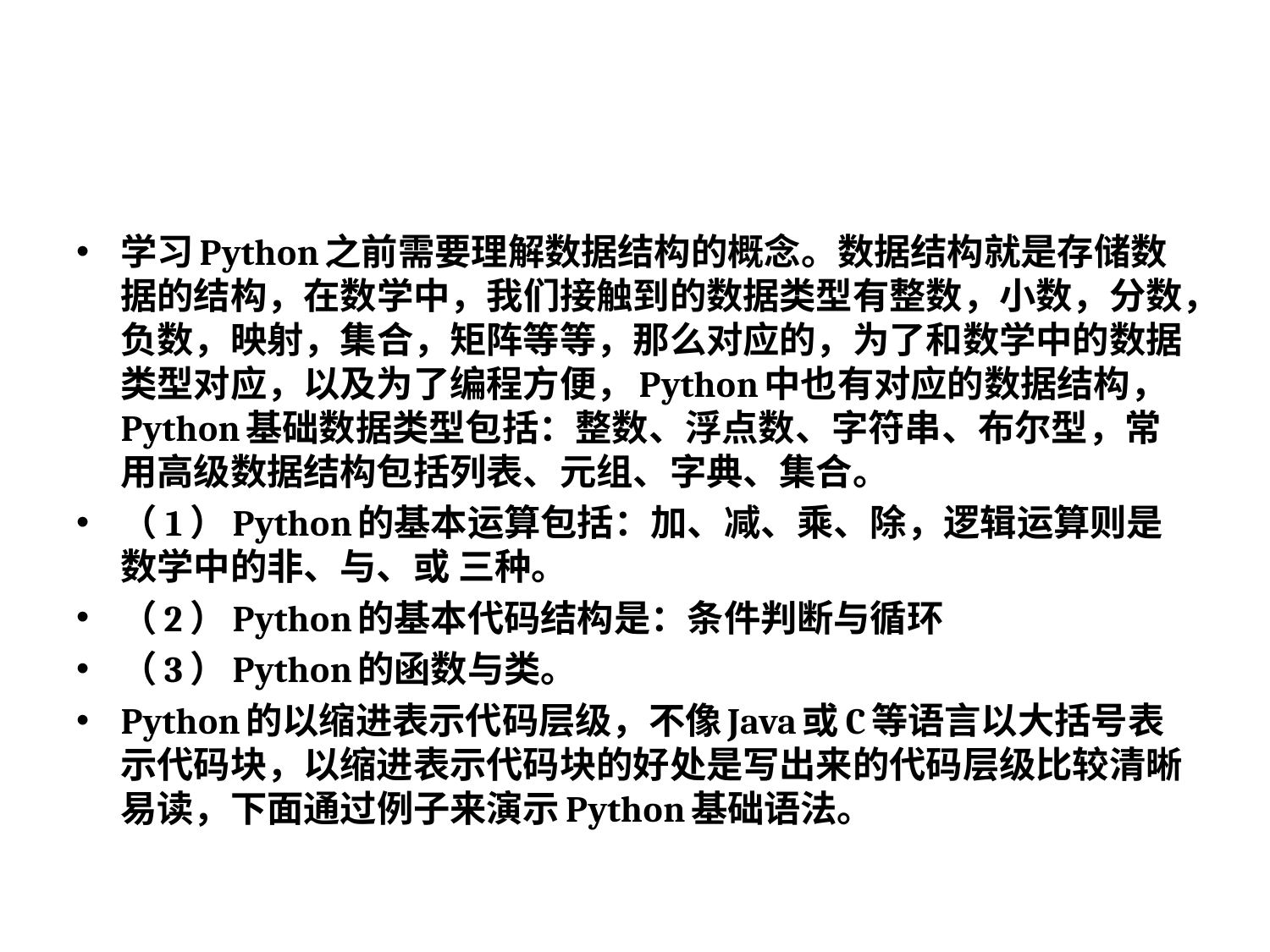

#
学习Python之前需要理解数据结构的概念。数据结构就是存储数据的结构，在数学中，我们接触到的数据类型有整数，小数，分数，负数，映射，集合，矩阵等等，那么对应的，为了和数学中的数据类型对应，以及为了编程方便，Python中也有对应的数据结构，Python基础数据类型包括：整数、浮点数、字符串、布尔型，常用高级数据结构包括列表、元组、字典、集合。
（1）Python的基本运算包括：加、减、乘、除，逻辑运算则是数学中的非、与、或 三种。
（2）Python的基本代码结构是：条件判断与循环
（3）Python的函数与类。
Python的以缩进表示代码层级，不像Java或C等语言以大括号表示代码块，以缩进表示代码块的好处是写出来的代码层级比较清晰易读，下面通过例子来演示Python基础语法。